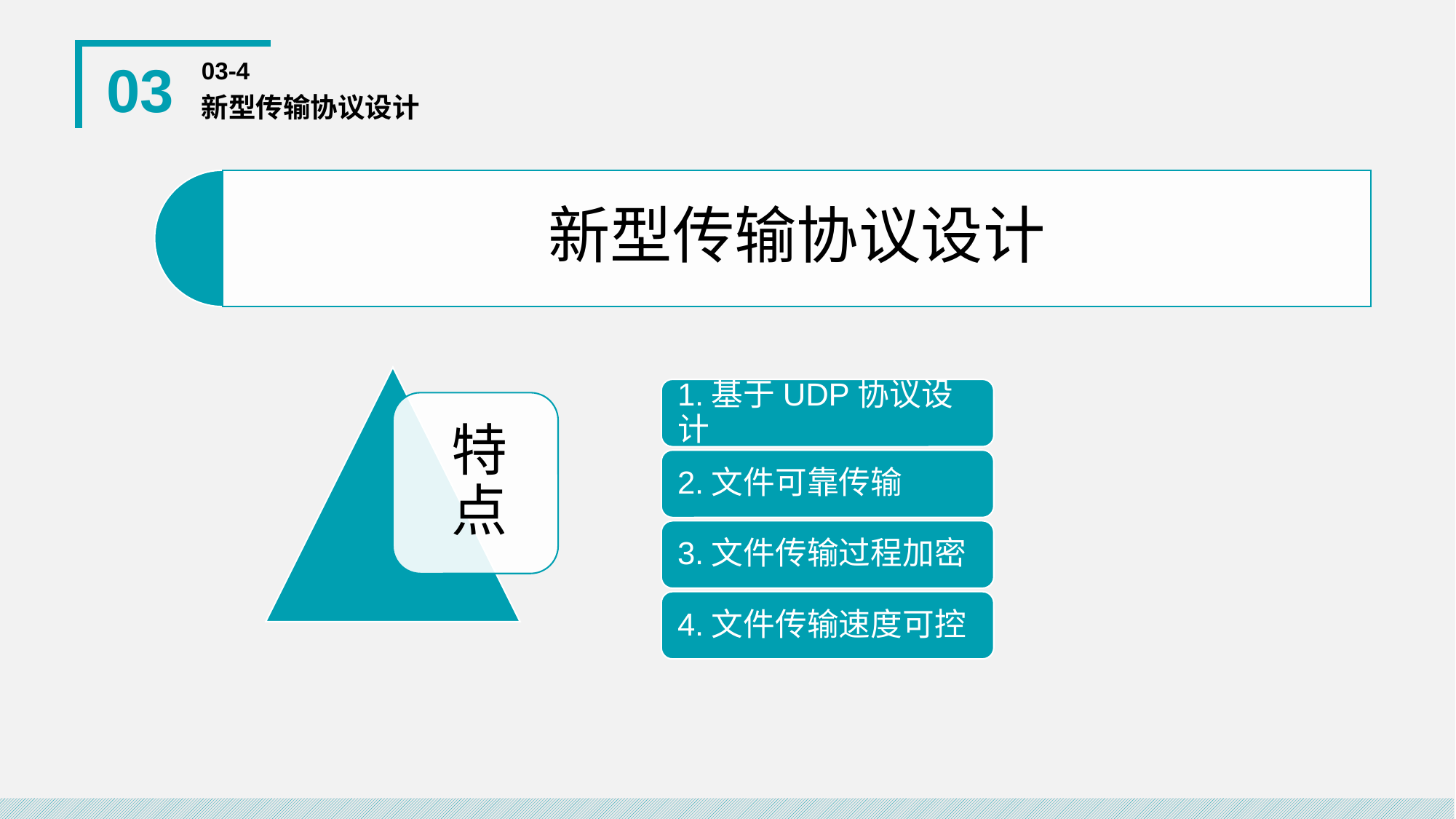

03
03-4
新型传输协议设计
新型传输协议设计
特点
1.基于UDP协议设计
2.文件可靠传输
3.文件传输过程加密
4.文件传输速度可控